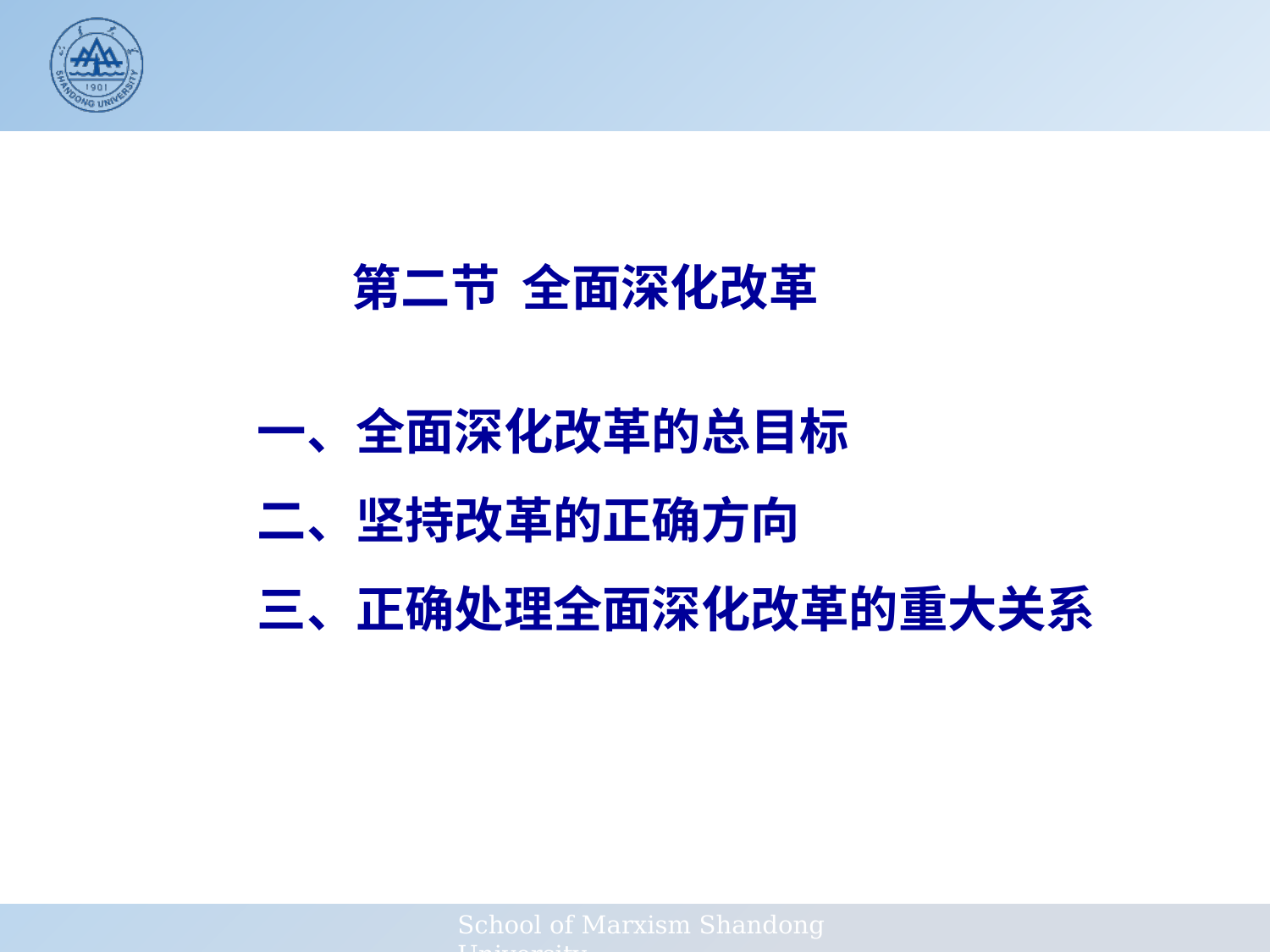

第二节  全面深化改革
一、全面深化改革的总目标
二、坚持改革的正确方向
三、正确处理全面深化改革的重大关系